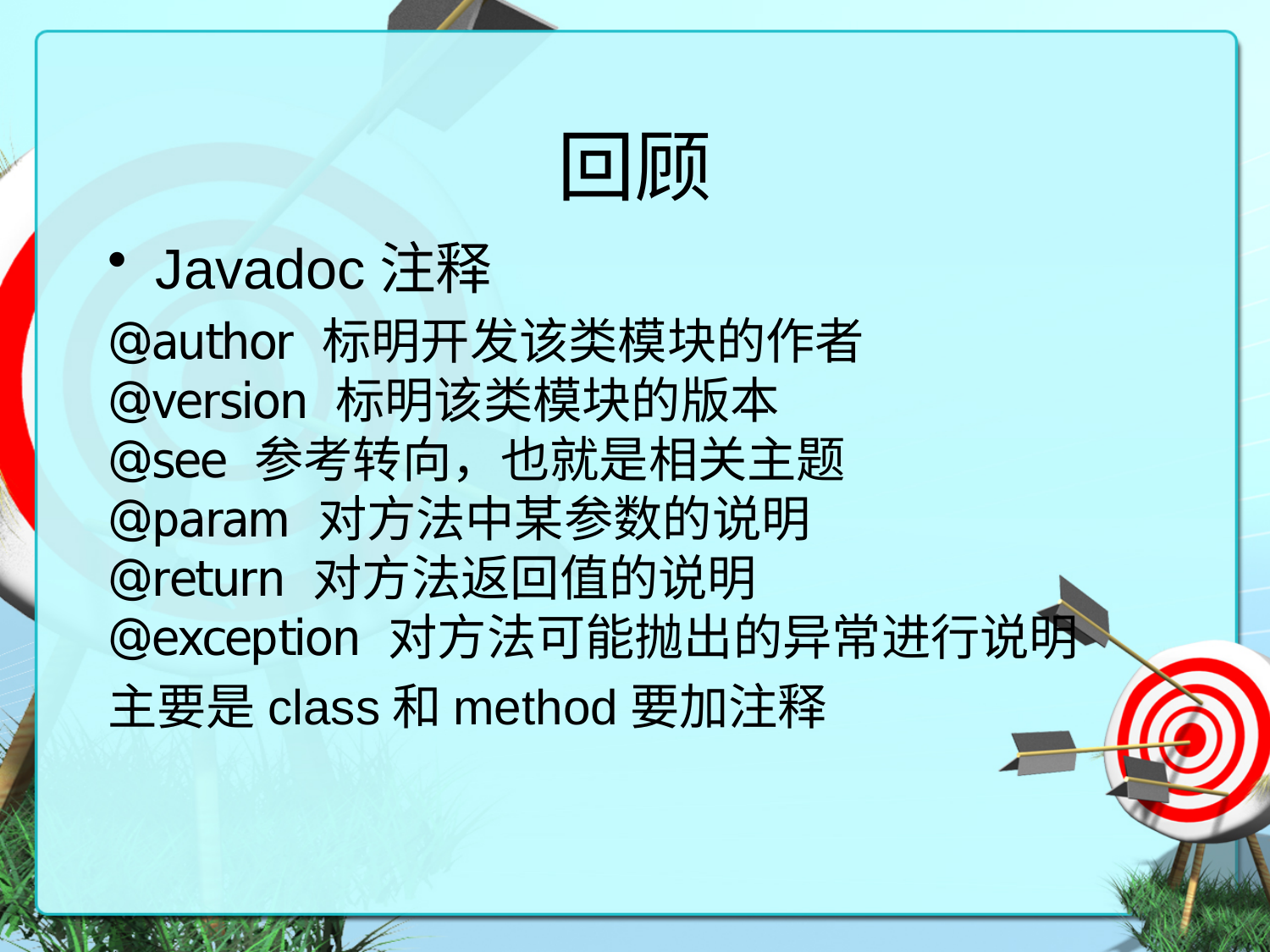

# 回顾
Javadoc注释
@author 标明开发该类模块的作者
@version 标明该类模块的版本
@see 参考转向，也就是相关主题
@param 对方法中某参数的说明
@return 对方法返回值的说明
@exception 对方法可能抛出的异常进行说明
主要是class和method要加注释